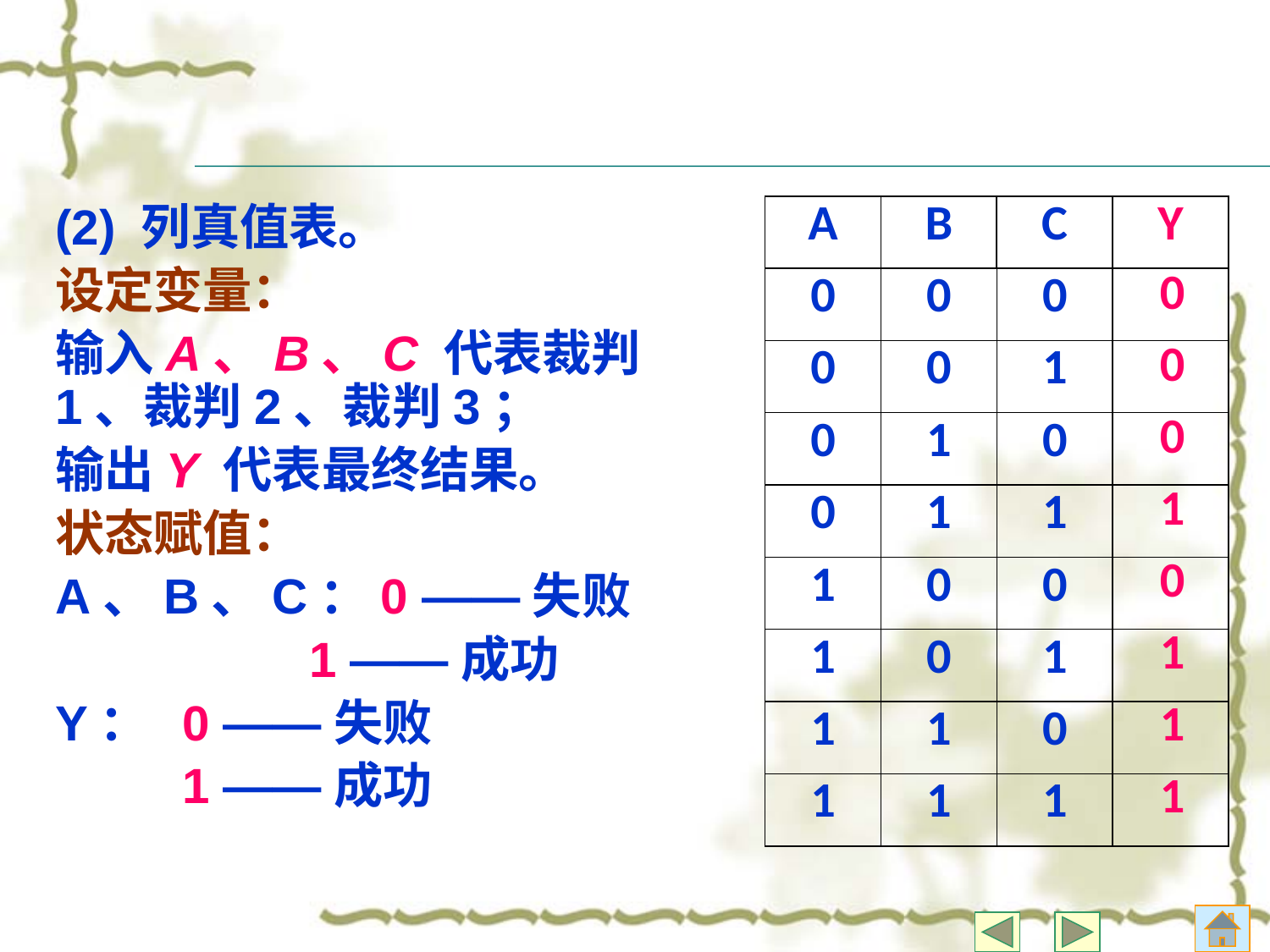

#
(2) 列真值表。
设定变量：
输入A、B、C 代表裁判1、裁判2、裁判3；
输出Y 代表最终结果。
状态赋值：
A、B、C：0 ——失败
		1 ——成功
Y：	0 ——失败
	1 ——成功
| A | B | C | Y |
| --- | --- | --- | --- |
| 0 | 0 | 0 |  |
| 0 | 0 | 1 |  |
| 0 | 1 | 0 |  |
| 0 | 1 | 1 |  |
| 1 | 0 | 0 |  |
| 1 | 0 | 1 |  |
| 1 | 1 | 0 |  |
| 1 | 1 | 1 |  |
| 0 |
| --- |
| 0 |
| 0 |
| 1 |
| 0 |
| 1 |
| 1 |
| 1 |